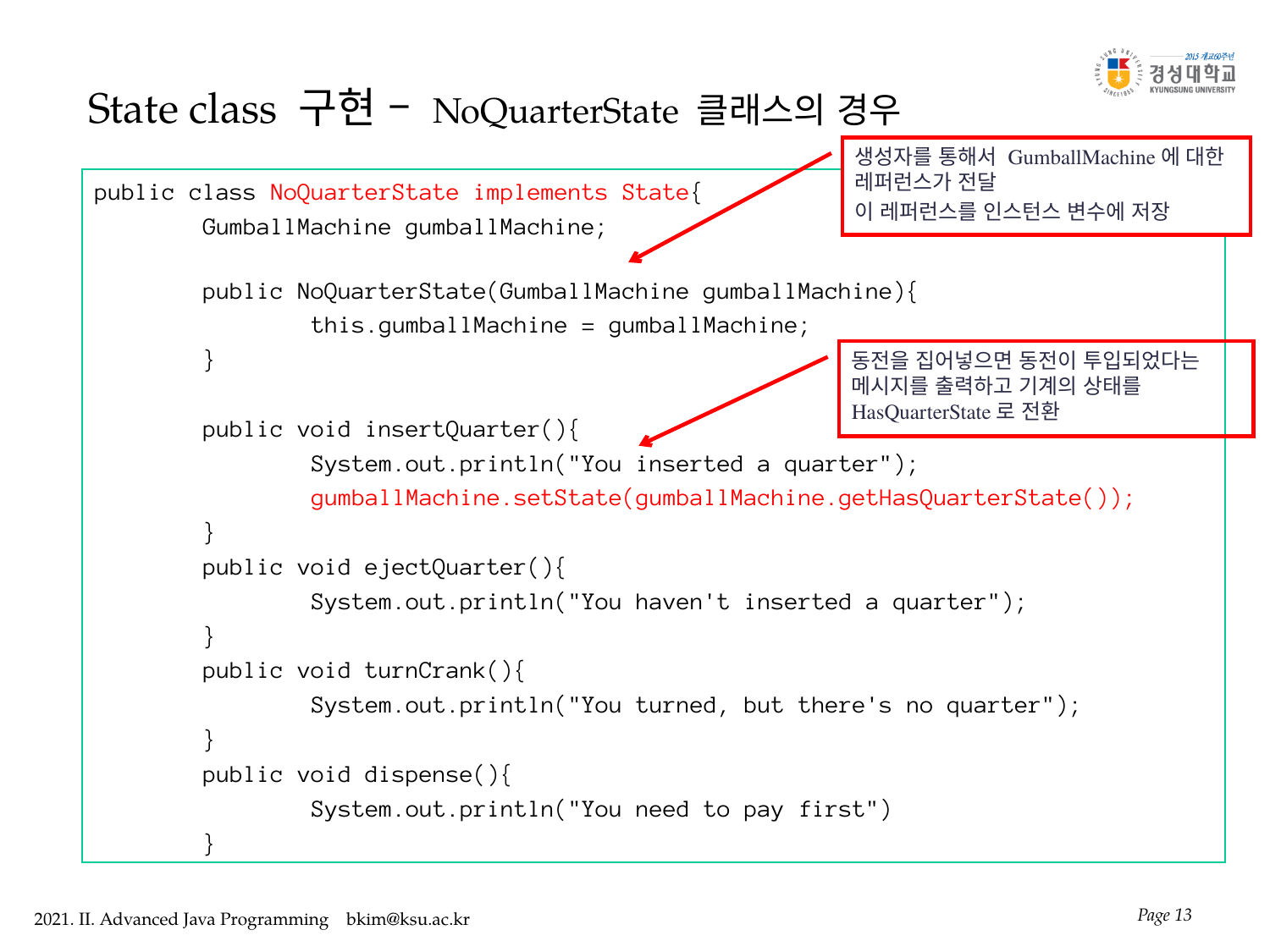

# State class 구현 – NoQuarterState 클래스의 경우
생성자를 통해서 GumballMachine에 대한 레퍼런스가 전달
이 레퍼런스를 인스턴스 변수에 저장
public class NoQuarterState implements State{
        GumballMachine gumballMachine;
        public NoQuarterState(GumballMachine gumballMachine){
                this.gumballMachine = gumballMachine;
        }

        public void insertQuarter(){
                System.out.println("You inserted a quarter");
                gumballMachine.setState(gumballMachine.getHasQuarterState());
        }
        public void ejectQuarter(){
                System.out.println("You haven't inserted a quarter");
        }
        public void turnCrank(){
                System.out.println("You turned, but there's no quarter");
        }
        public void dispense(){
                System.out.println("You need to pay first")
        }
동전을 집어넣으면 동전이 투입되었다는 메시지를 출력하고 기계의 상태를 HasQuarterState로 전환
Page 13